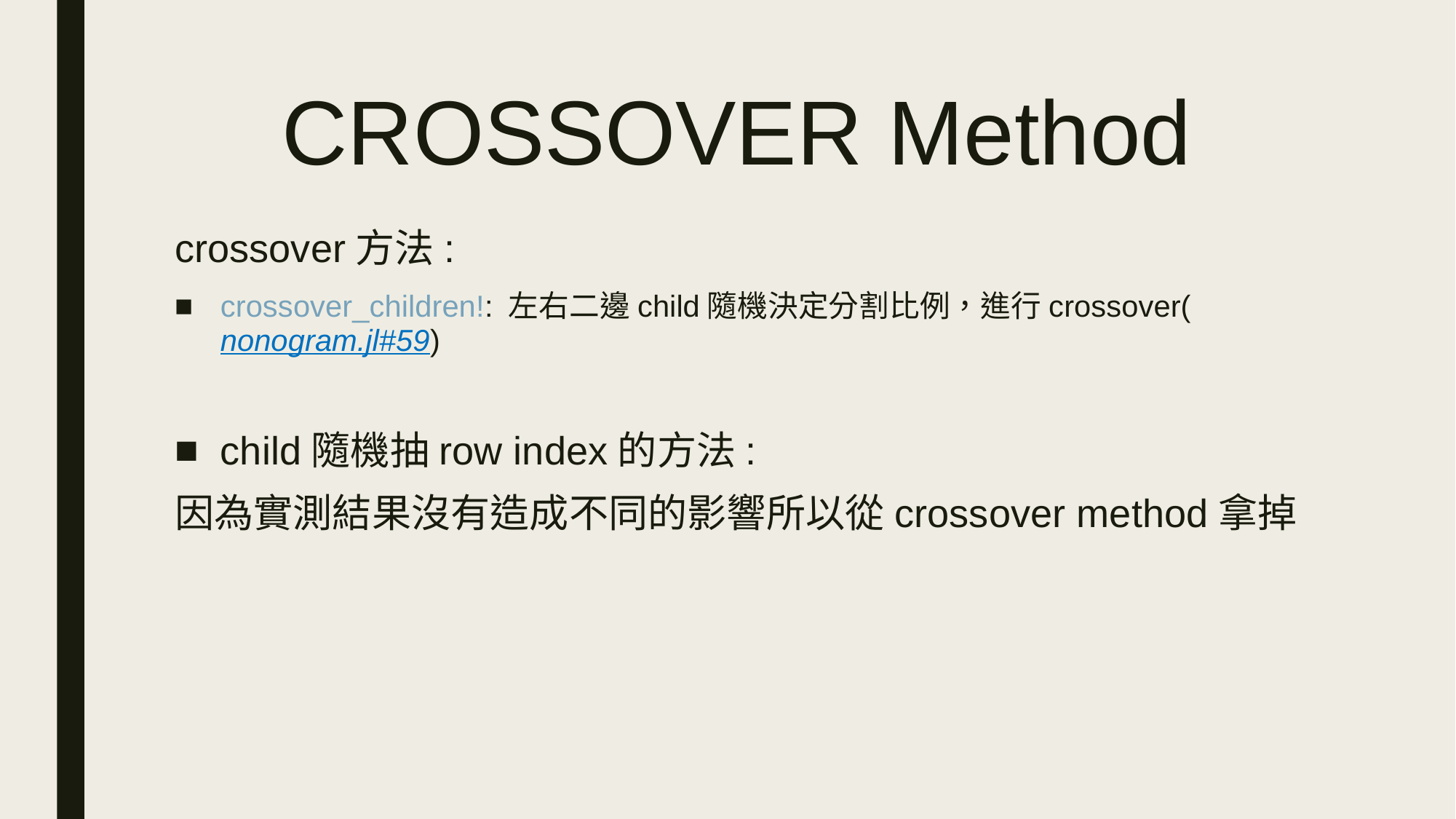

# CROSSOVER Method
crossover方法:
crossover_children!: 左右二邊child隨機決定分割比例，進行crossover(nonogram.jl#59)

child隨機抽row index的方法:
因為實測結果沒有造成不同的影響所以從crossover method拿掉